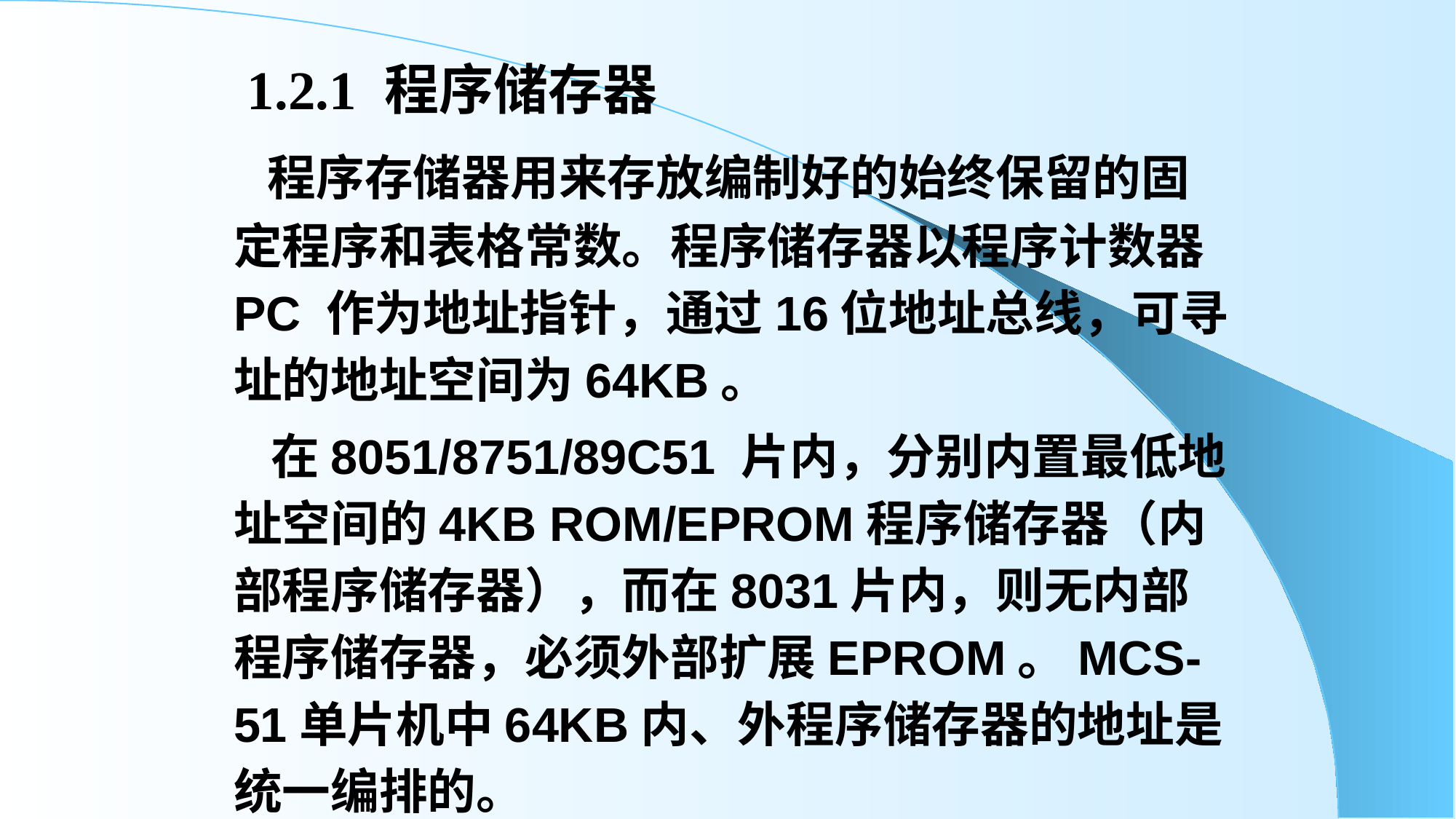

1.2.1 程序储存器
     程序存储器用来存放编制好的始终保留的固定程序和表格常数。程序储存器以程序计数器 PC 作为地址指针，通过16位地址总线，可寻址的地址空间为64KB。
      在8051/8751/89C51 片内，分别内置最低地址空间的4KB ROM/EPROM程序储存器（内部程序储存器），而在8031片内，则无内部程序储存器，必须外部扩展EPROM。MCS-51单片机中64KB内、外程序储存器的地址是统一编排的。